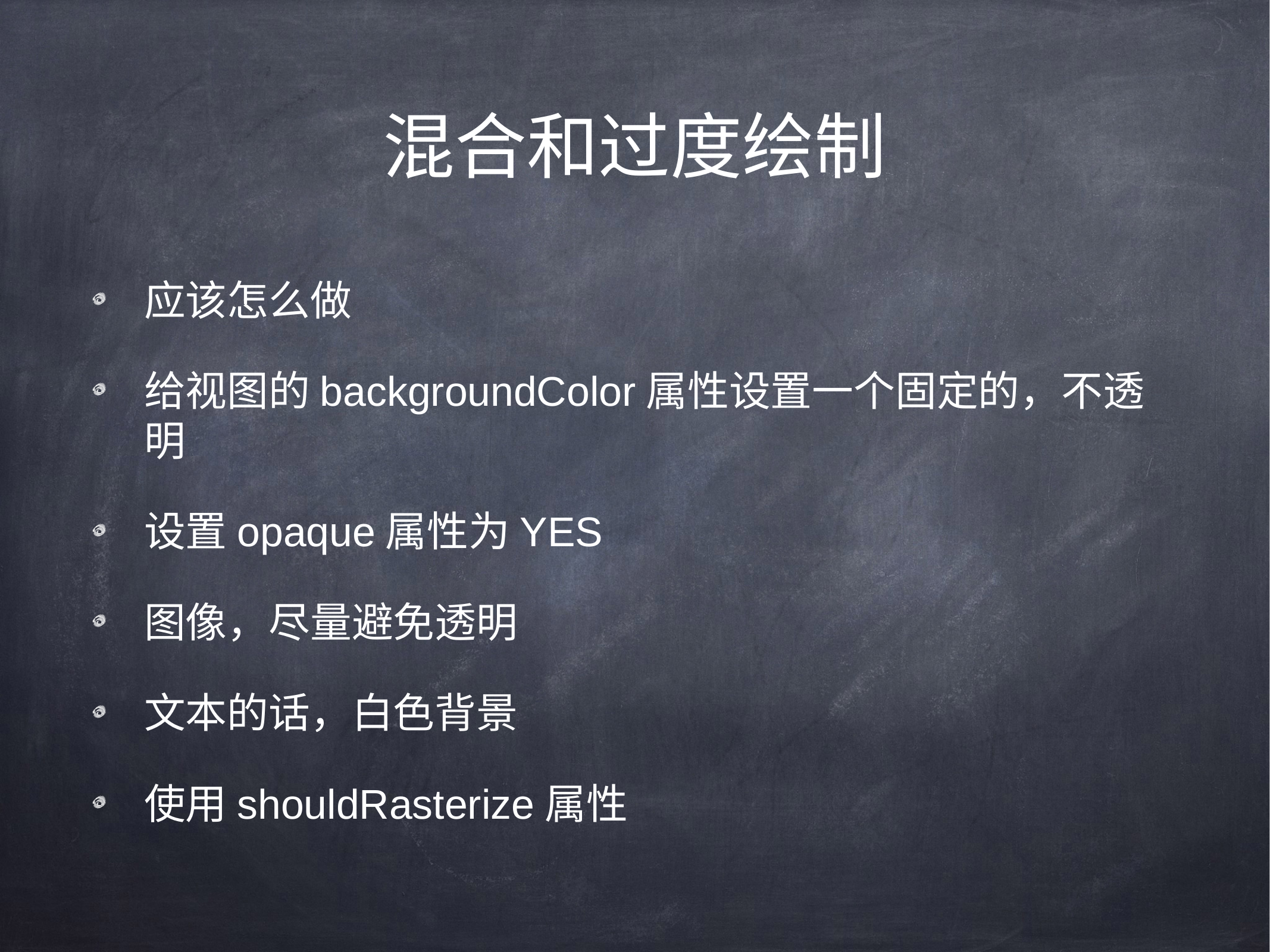

# 混合和过度绘制
应该怎么做
给视图的backgroundColor属性设置一个固定的，不透明
设置opaque属性为YES
图像，尽量避免透明
文本的话，白色背景
使用shouldRasterize属性